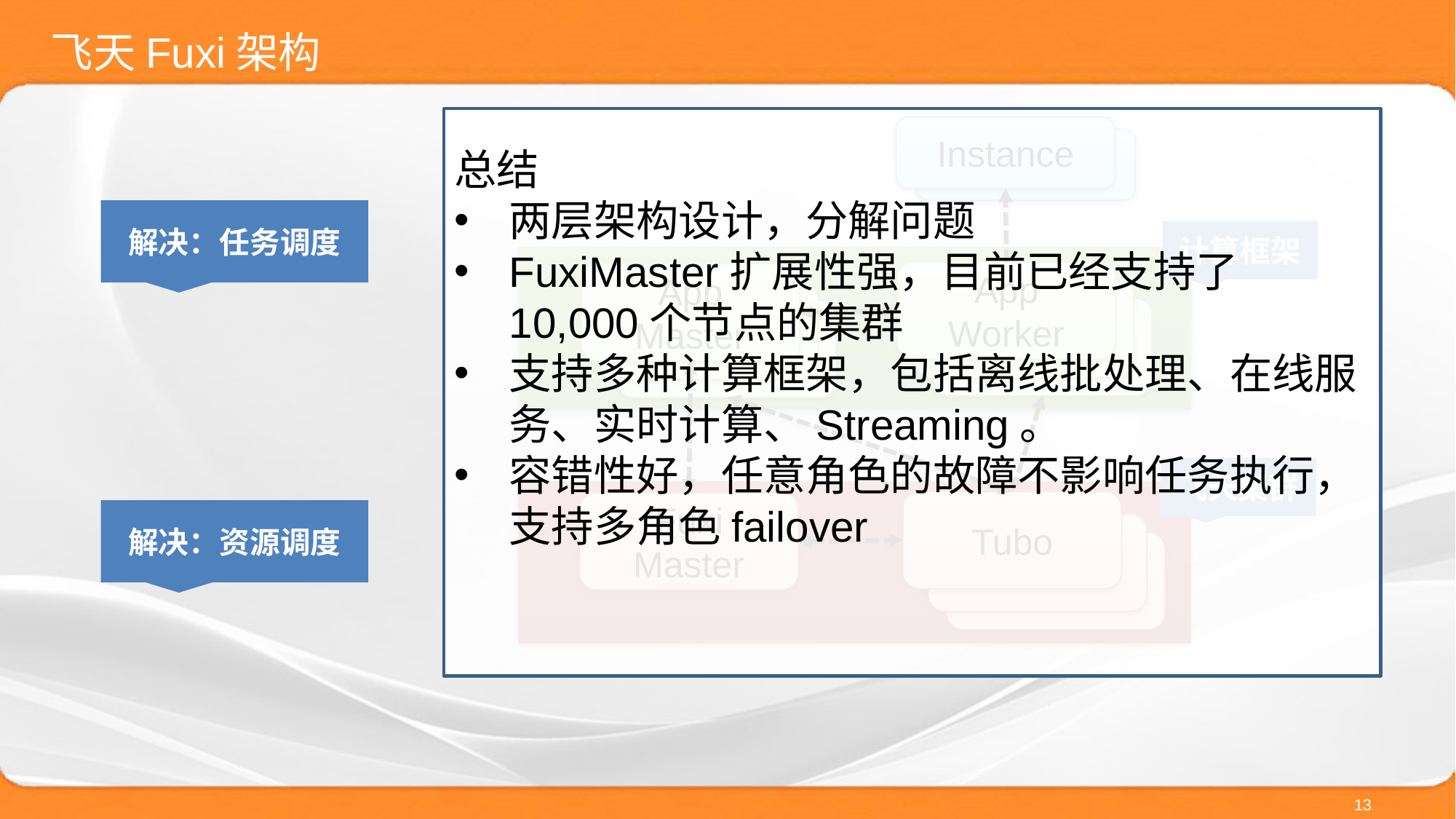

# 飞天Fuxi架构

总结
两层架构设计，分解问题
FuxiMaster扩展性强，目前已经支持了10,000个节点的集群
支持多种计算框架，包括离线批处理、在线服务、实时计算、Streaming。
容错性好，任意角色的故障不影响任务执行，支持多角色failover

Instance

解决：任务调度
计算框架

App
Worker
App
Master

飞天集群

Tubo
Fuxi Master
解决：资源调度

13